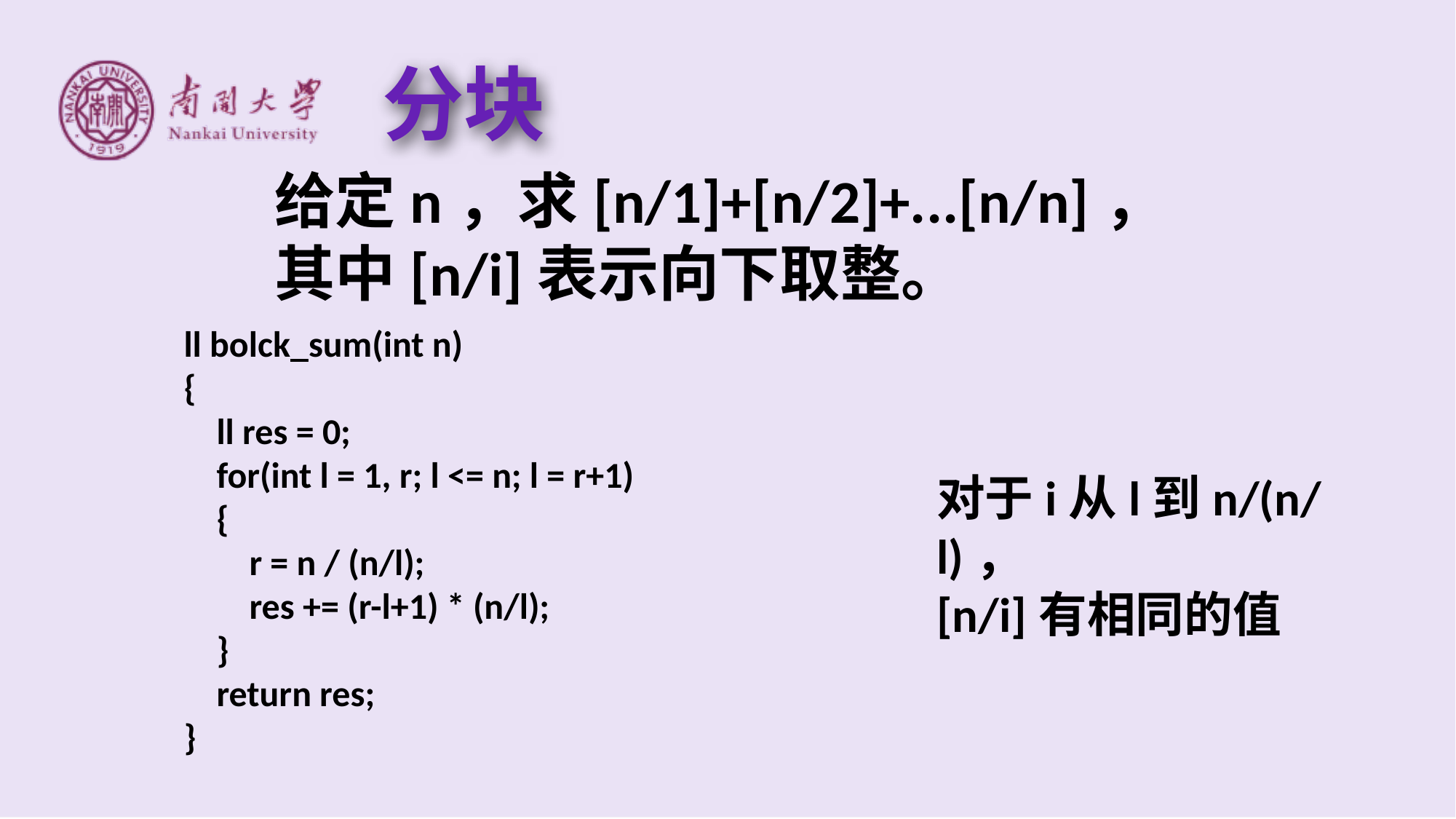

分块
给定n，求[n/1]+[n/2]+...[n/n]，其中[n/i]表示向下取整。
ll bolck_sum(int n)
{
    ll res = 0;
    for(int l = 1, r; l <= n; l = r+1)
    {
        r = n / (n/l);
        res += (r-l+1) * (n/l);
    }
    return res;
}
对于i从l到n/(n/l)，
[n/i]有相同的值